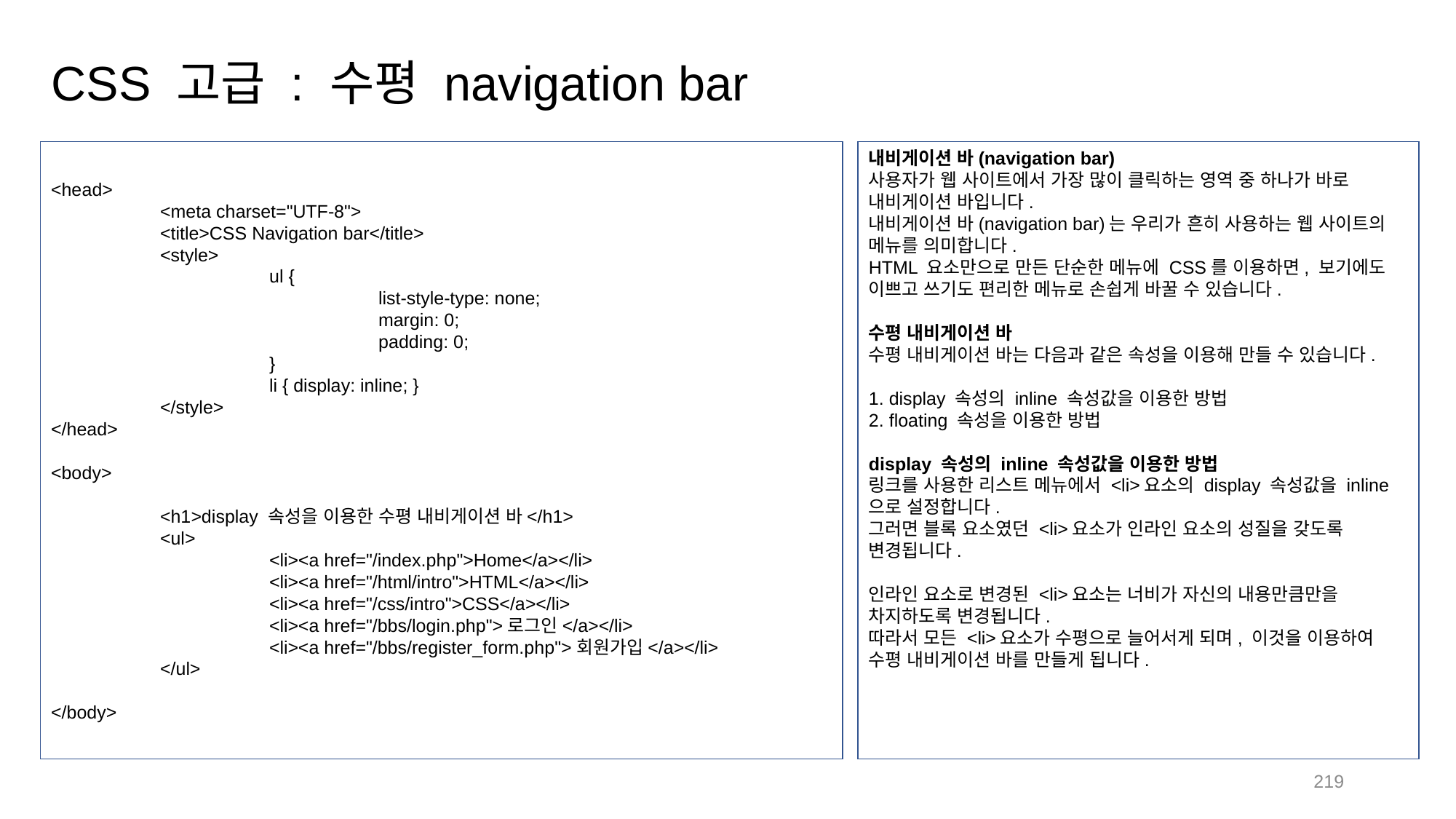

# CSS 고급 : 수평 navigation bar
<head>
	<meta charset="UTF-8">
	<title>CSS Navigation bar</title>
	<style>
		ul {
			list-style-type: none;
			margin: 0;
			padding: 0;
		}
		li { display: inline; }
	</style>
</head>

<body>

	<h1>display 속성을 이용한 수평 내비게이션 바</h1>
	<ul>
		<li><a href="/index.php">Home</a></li>
		<li><a href="/html/intro">HTML</a></li>
		<li><a href="/css/intro">CSS</a></li>
		<li><a href="/bbs/login.php">로그인</a></li>
		<li><a href="/bbs/register_form.php">회원가입</a></li>
	</ul>

</body>
내비게이션 바(navigation bar)
사용자가 웹 사이트에서 가장 많이 클릭하는 영역 중 하나가 바로 내비게이션 바입니다.
내비게이션 바(navigation bar)는 우리가 흔히 사용하는 웹 사이트의 메뉴를 의미합니다.
HTML 요소만으로 만든 단순한 메뉴에 CSS를 이용하면, 보기에도 이쁘고 쓰기도 편리한 메뉴로 손쉽게 바꿀 수 있습니다.

수평 내비게이션 바
수평 내비게이션 바는 다음과 같은 속성을 이용해 만들 수 있습니다.

1. display 속성의 inline 속성값을 이용한 방법
2. floating 속성을 이용한 방법

display 속성의 inline 속성값을 이용한 방법
링크를 사용한 리스트 메뉴에서 <li>요소의 display 속성값을 inline으로 설정합니다.
그러면 블록 요소였던 <li>요소가 인라인 요소의 성질을 갖도록 변경됩니다.

인라인 요소로 변경된 <li>요소는 너비가 자신의 내용만큼만을 차지하도록 변경됩니다.
따라서 모든 <li>요소가 수평으로 늘어서게 되며, 이것을 이용하여 수평 내비게이션 바를 만들게 됩니다.

219